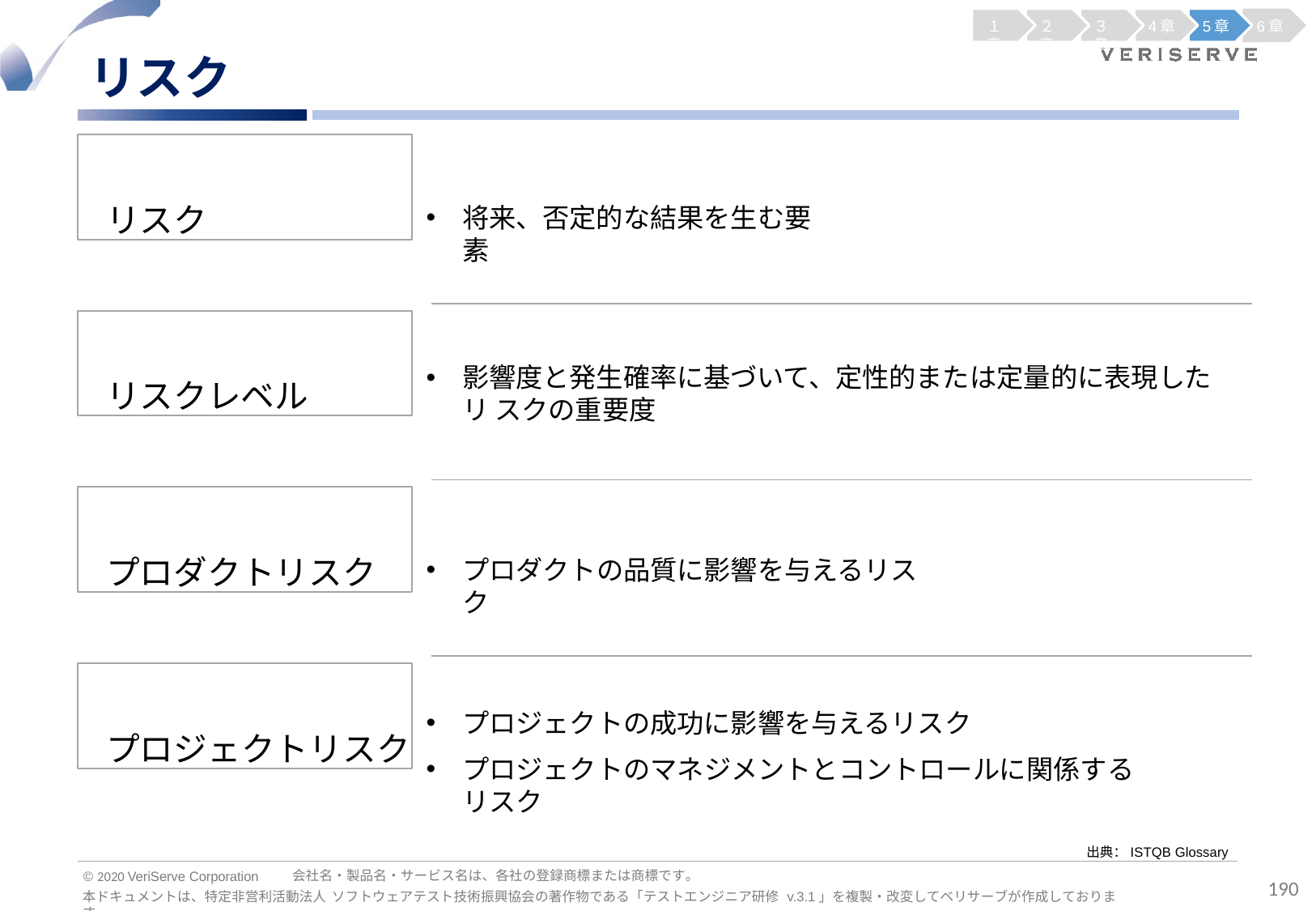

１章
２章
３章
4章
5章
6章
リスク

リスク
将来、否定的な結果を生む要素

リスクレベル
影響度と発生確率に基づいて、定性的または定量的に表現したリ スクの重要度

プロダクトリスク
プロダクトの品質に影響を与えるリスク

プロジェクトリスク
プロジェクトの成功に影響を与えるリスク
プロジェクトのマネジメントとコントロールに関係するリスク
出典：ISTQB Glossary
会社名・製品名・サービス名は、各社の登録商標または商標です。
© 2020 VeriServe Corporation
190
本ドキュメントは、特定非営利活動法人 ソフトウェアテスト技術振興協会の著作物である「テストエンジニア研修 v.3.1」を複製・改変してベリサーブが作成しております。